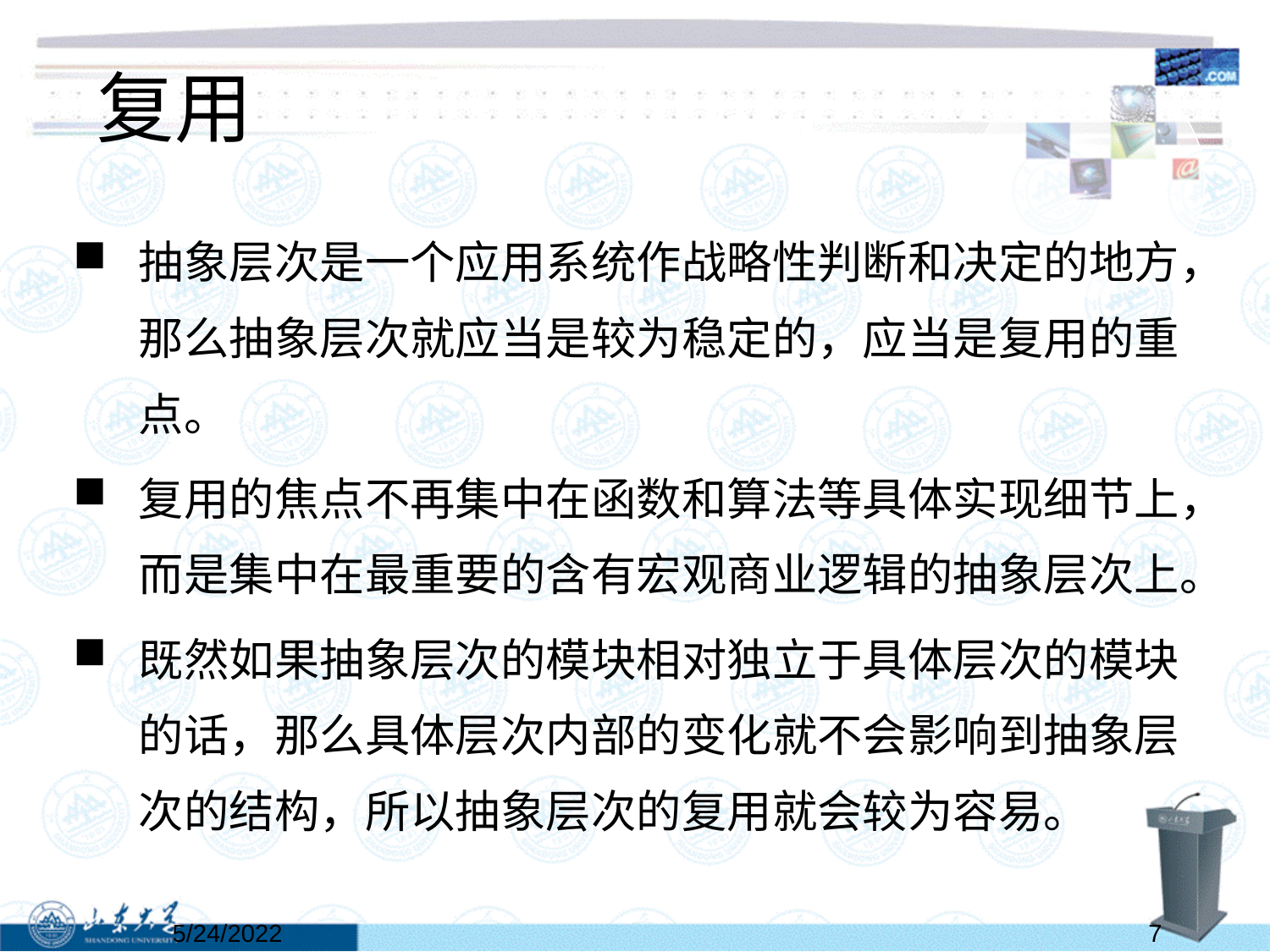

# 复用
抽象层次是一个应用系统作战略性判断和决定的地方，那么抽象层次就应当是较为稳定的，应当是复用的重点。
复用的焦点不再集中在函数和算法等具体实现细节上，而是集中在最重要的含有宏观商业逻辑的抽象层次上。
既然如果抽象层次的模块相对独立于具体层次的模块的话，那么具体层次内部的变化就不会影响到抽象层次的结构，所以抽象层次的复用就会较为容易。
5/24/2022
7